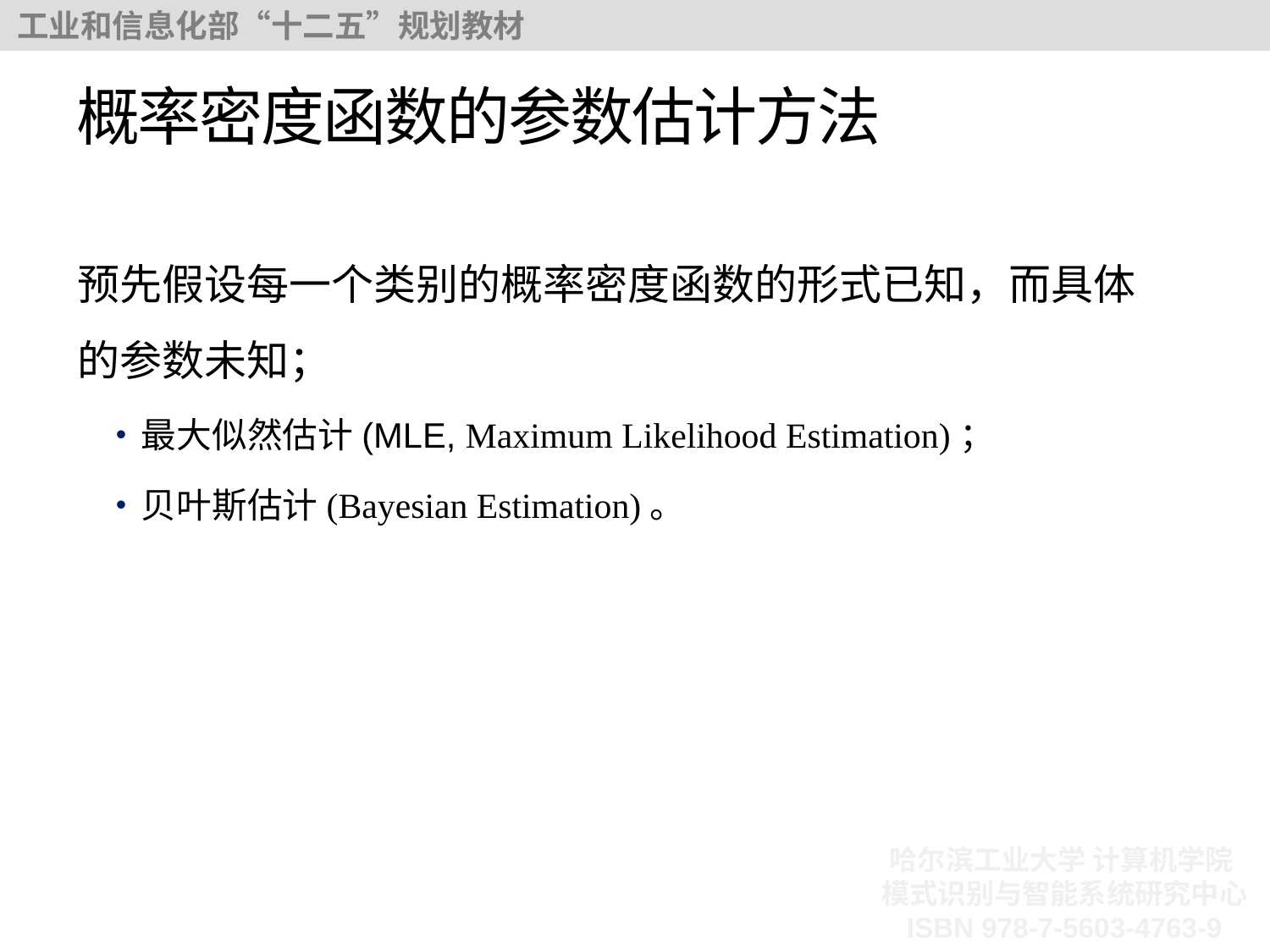

# 概率密度函数的参数估计方法
预先假设每一个类别的概率密度函数的形式已知，而具体的参数未知；
最大似然估计(MLE, Maximum Likelihood Estimation)；
贝叶斯估计(Bayesian Estimation)。